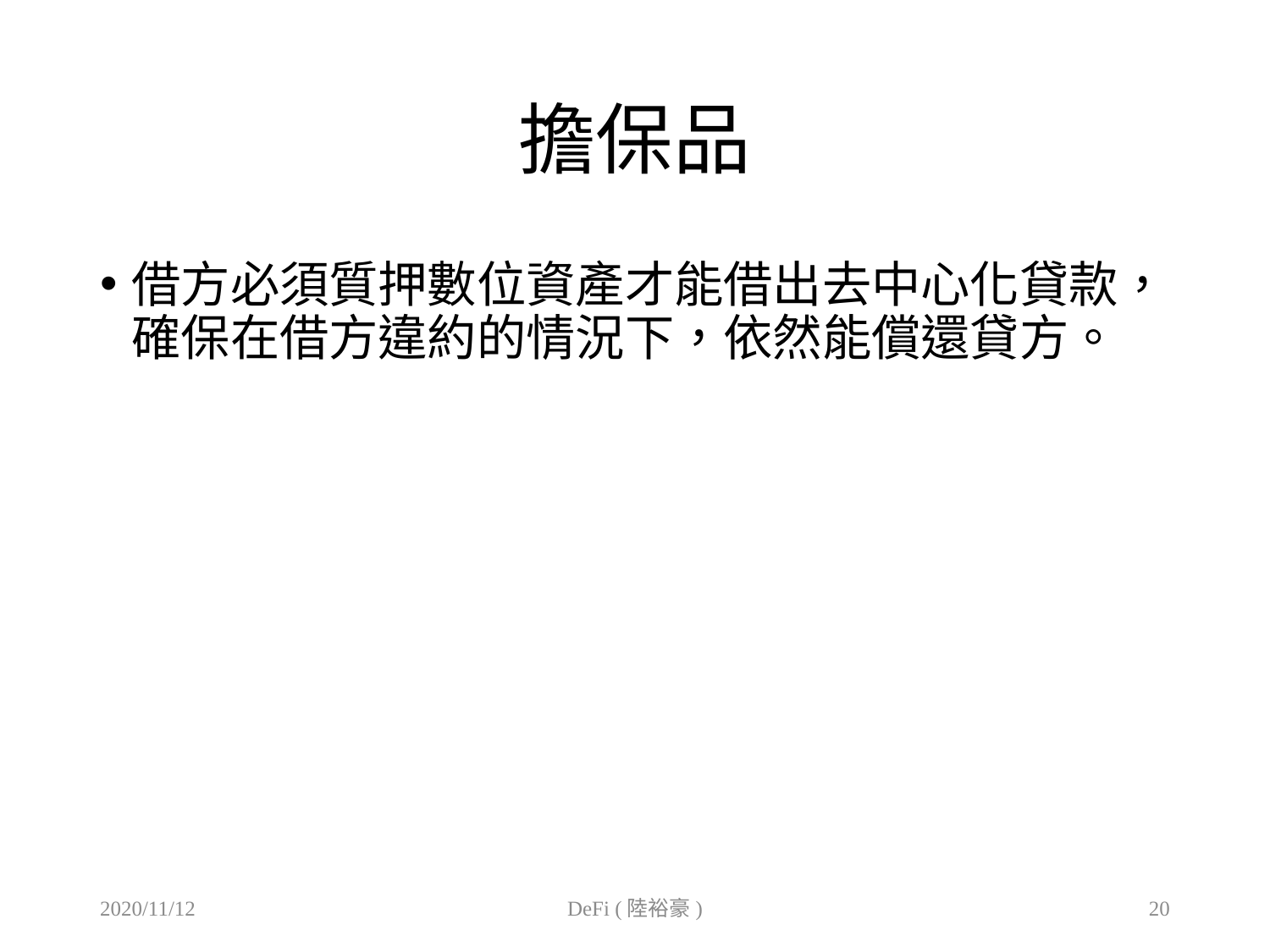

# 擔保品
借方必須質押數位資產才能借出去中心化貸款，確保在借方違約的情況下，依然能償還貸方。

2020/11/12
DeFi (陸裕豪)
20